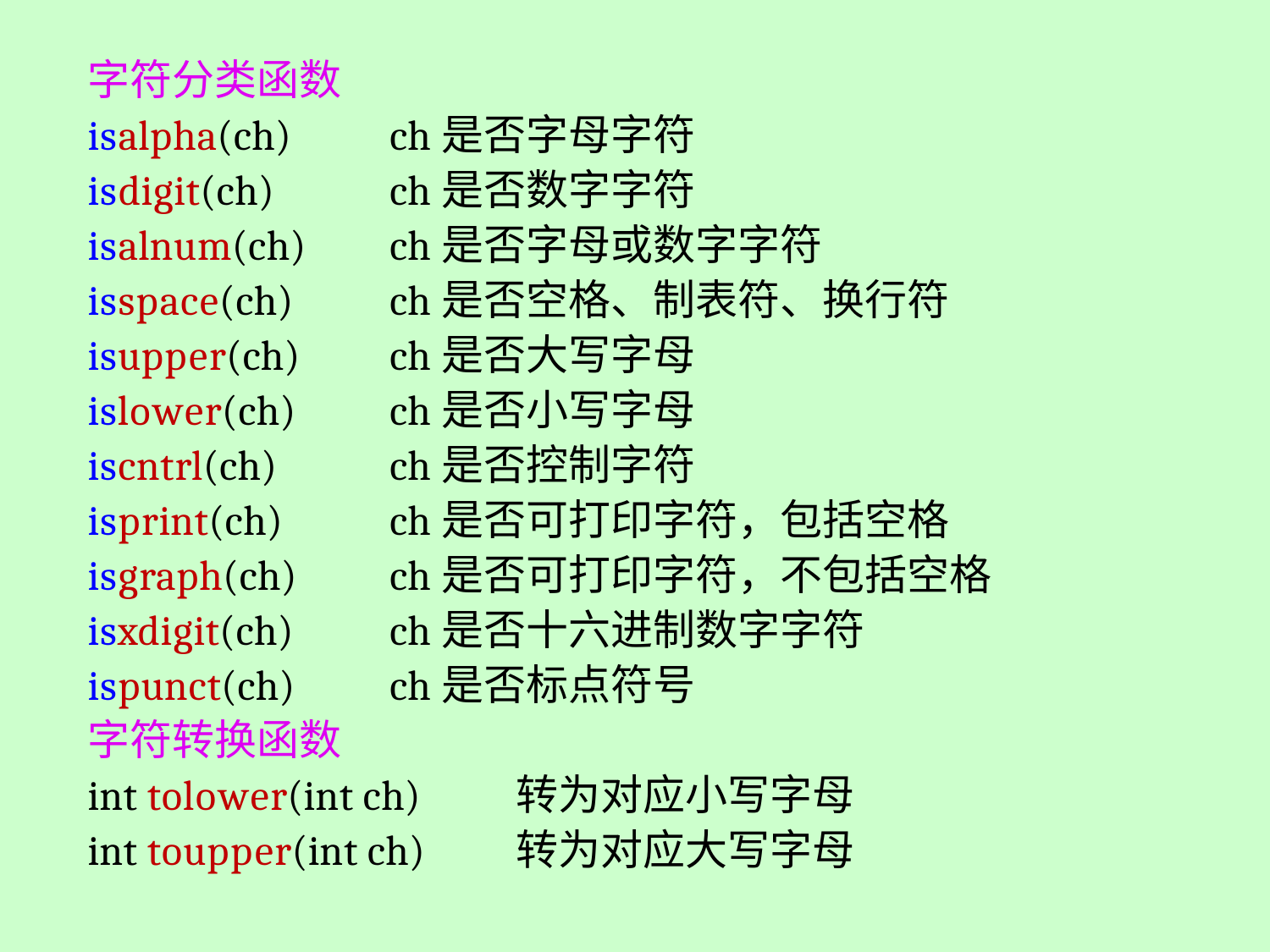

字符分类函数
isalpha(ch)	ch是否字母字符
isdigit(ch)	ch是否数字字符
isalnum(ch)	ch是否字母或数字字符
isspace(ch)	ch是否空格、制表符、换行符
isupper(ch)	ch是否大写字母
islower(ch)	ch是否小写字母
iscntrl(ch)	ch是否控制字符
isprint(ch)	ch是否可打印字符，包括空格
isgraph(ch)	ch是否可打印字符，不包括空格
isxdigit(ch)	ch是否十六进制数字字符
ispunct(ch)	ch是否标点符号
字符转换函数
int tolower(int ch)	转为对应小写字母
int toupper(int ch)	转为对应大写字母
92